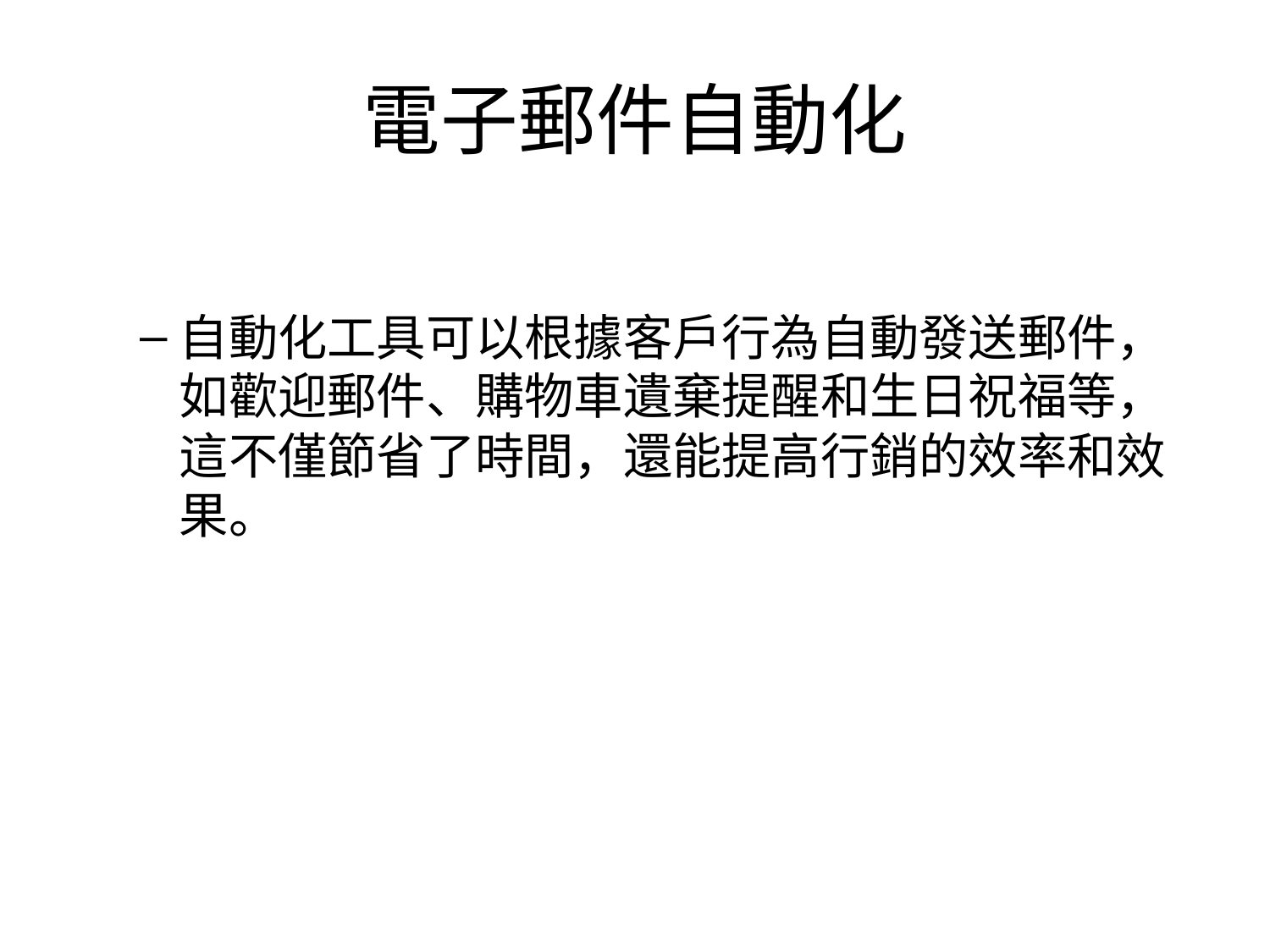

# 電子郵件自動化

自動化工具可以根據客戶行為自動發送郵件，如歡迎郵件、購物車遺棄提醒和生日祝福等，這不僅節省了時間，還能提高行銷的效率和效果。